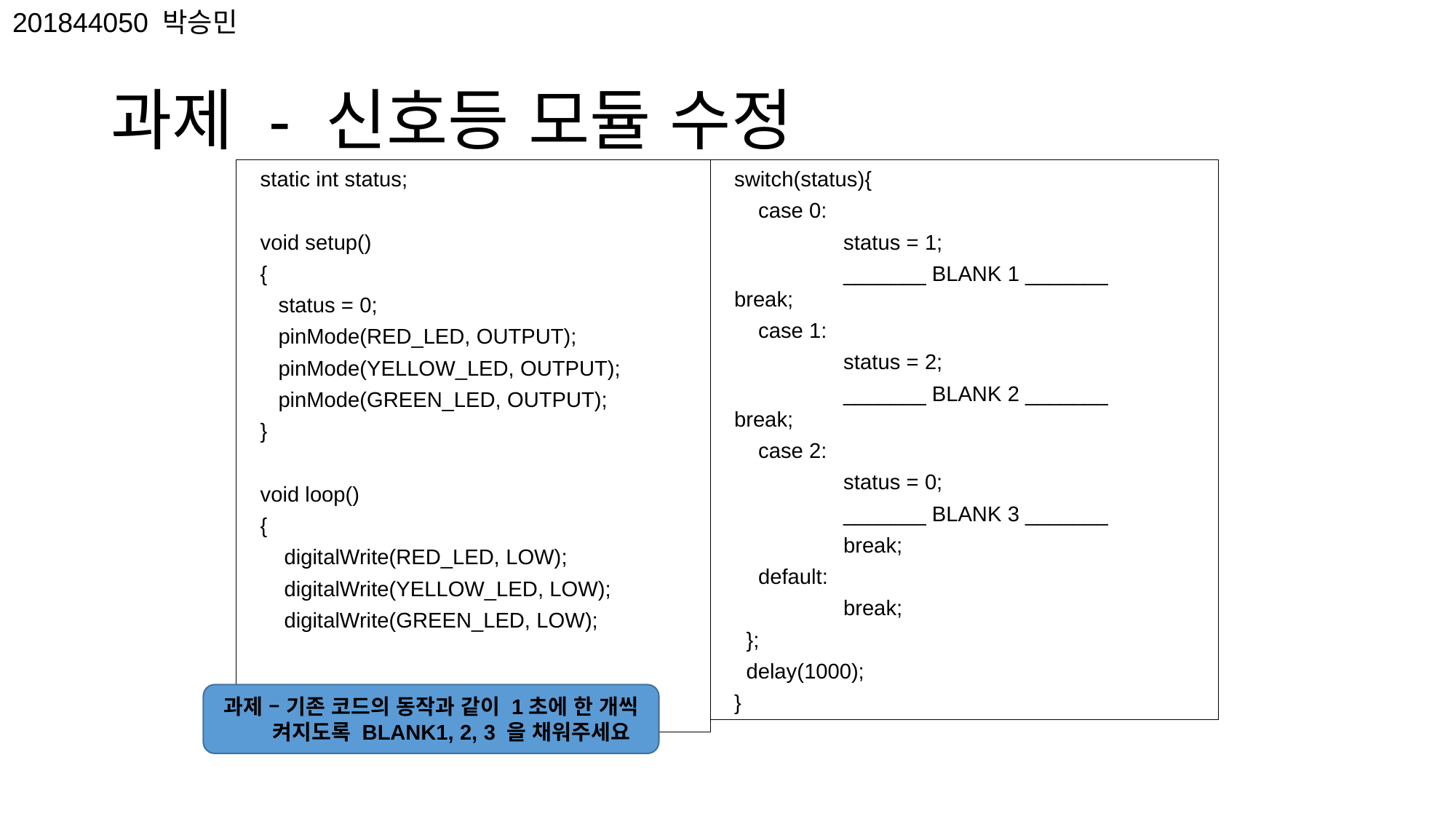

201844050 박승민
# 과제 - 신호등 모듈 수정
static int status;

void setup()
{
   status = 0;
   pinMode(RED_LED, OUTPUT);
   pinMode(YELLOW_LED, OUTPUT);
   pinMode(GREEN_LED, OUTPUT);
}

void loop()
{
    digitalWrite(RED_LED, LOW);
    digitalWrite(YELLOW_LED, LOW);
    digitalWrite(GREEN_LED, LOW);

switch(status){
    case 0:
	status = 1;
 	_______ BLANK 1 _______    	break;
    case 1:
	status = 2;
 	_______ BLANK 2 _______    	break;
    case 2:
    	status = 0;
    	_______ BLANK 3 _______
    	break;
    default:
    	break;
  };
  delay(1000);
}
과제 – 기존 코드의 동작과 같이 1초에 한 개씩 켜지도록 BLANK1, 2, 3 을 채워주세요